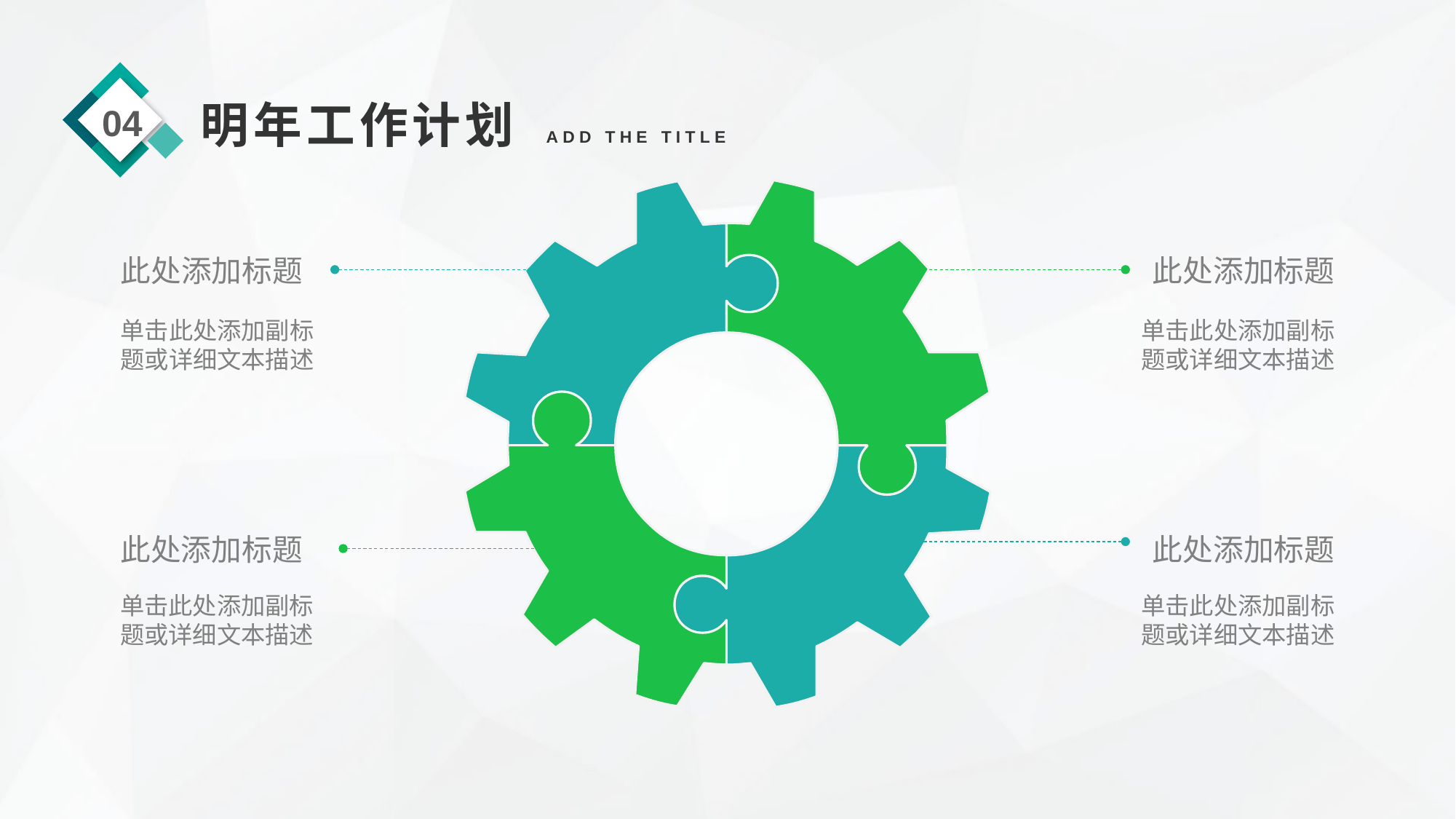

04
明年工作计划 ADD THE TITLE

此处添加标题
单击此处添加副标题或详细文本描述
此处添加标题
单击此处添加副标题或详细文本描述

此处添加标题
单击此处添加副标题或详细文本描述
此处添加标题
单击此处添加副标题或详细文本描述